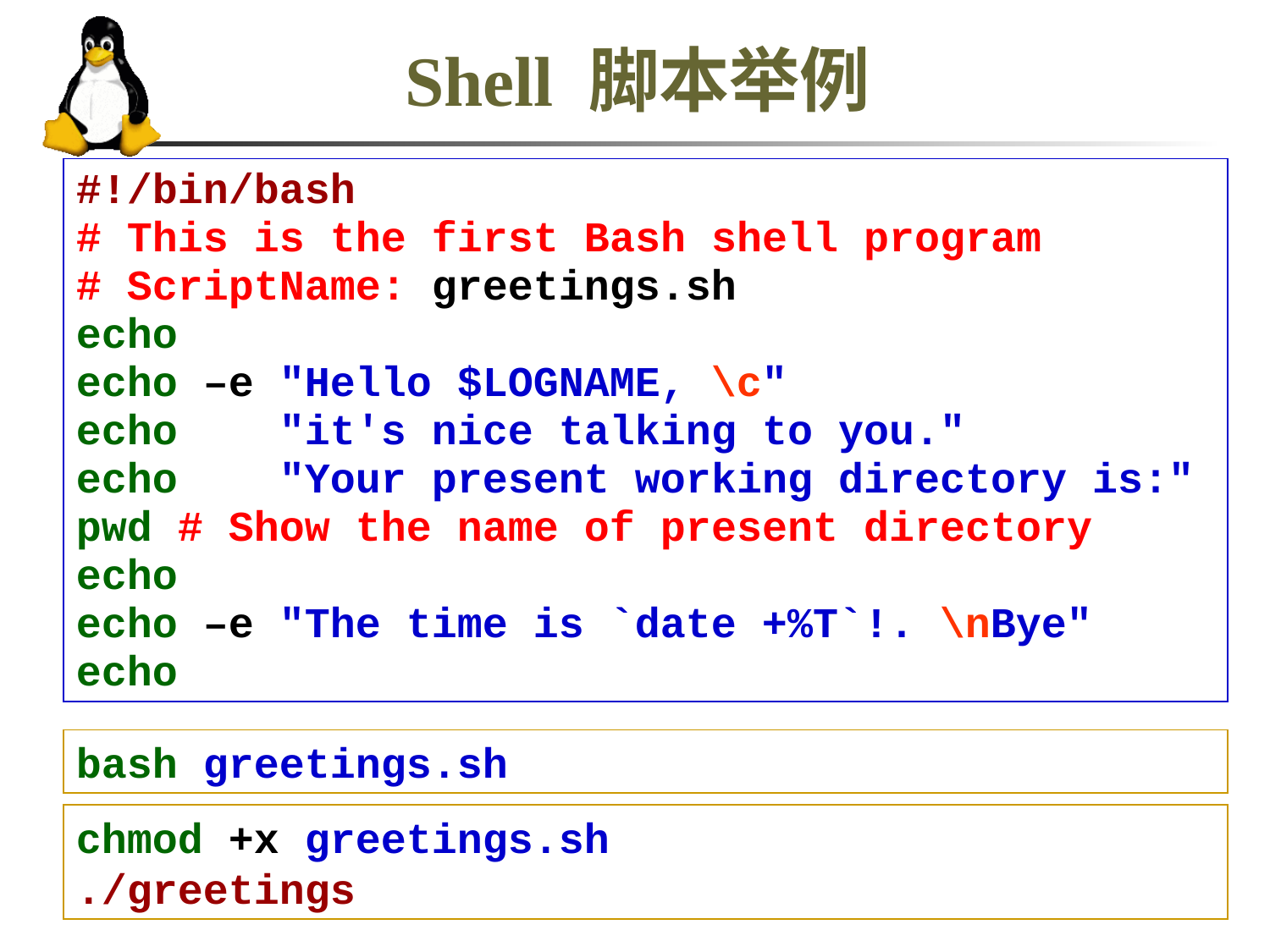

# Shell 脚本举例
#!/bin/bash
# This is the first Bash shell program
# ScriptName: greetings.sh
echo
echo –e "Hello $LOGNAME, \c"
echo    "it's nice talking to you."
echo    "Your present working directory is:"
pwd # Show the name of present directory
echo
echo –e "The time is `date +%T`!. \nBye"
echo
bash greetings.sh
chmod +x greetings.sh
./greetings